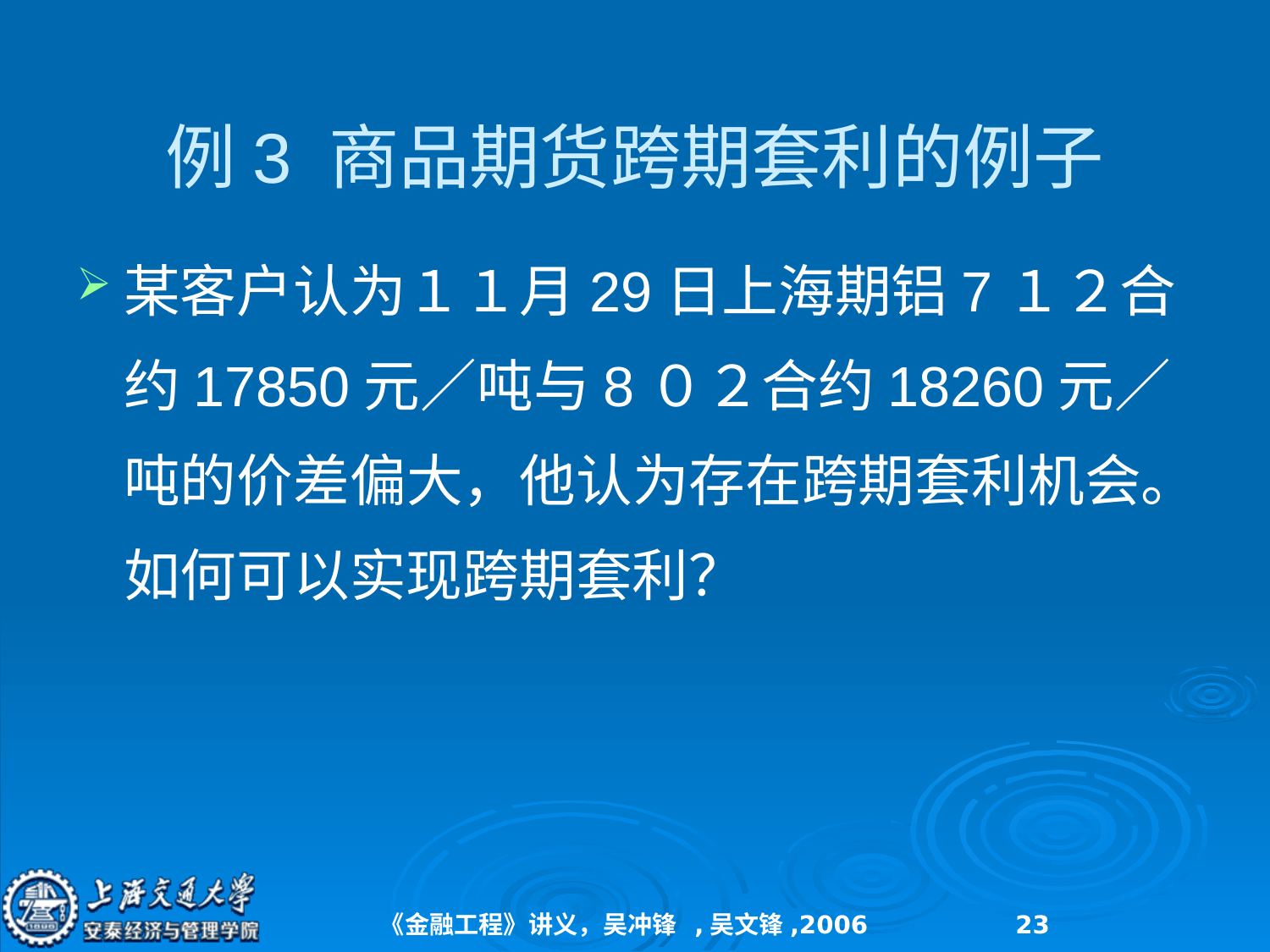

# 例3 商品期货跨期套利的例子
某客户认为１１月29日上海期铝7１２合约17850元／吨与8０２合约18260元／吨的价差偏大，他认为存在跨期套利机会。如何可以实现跨期套利？